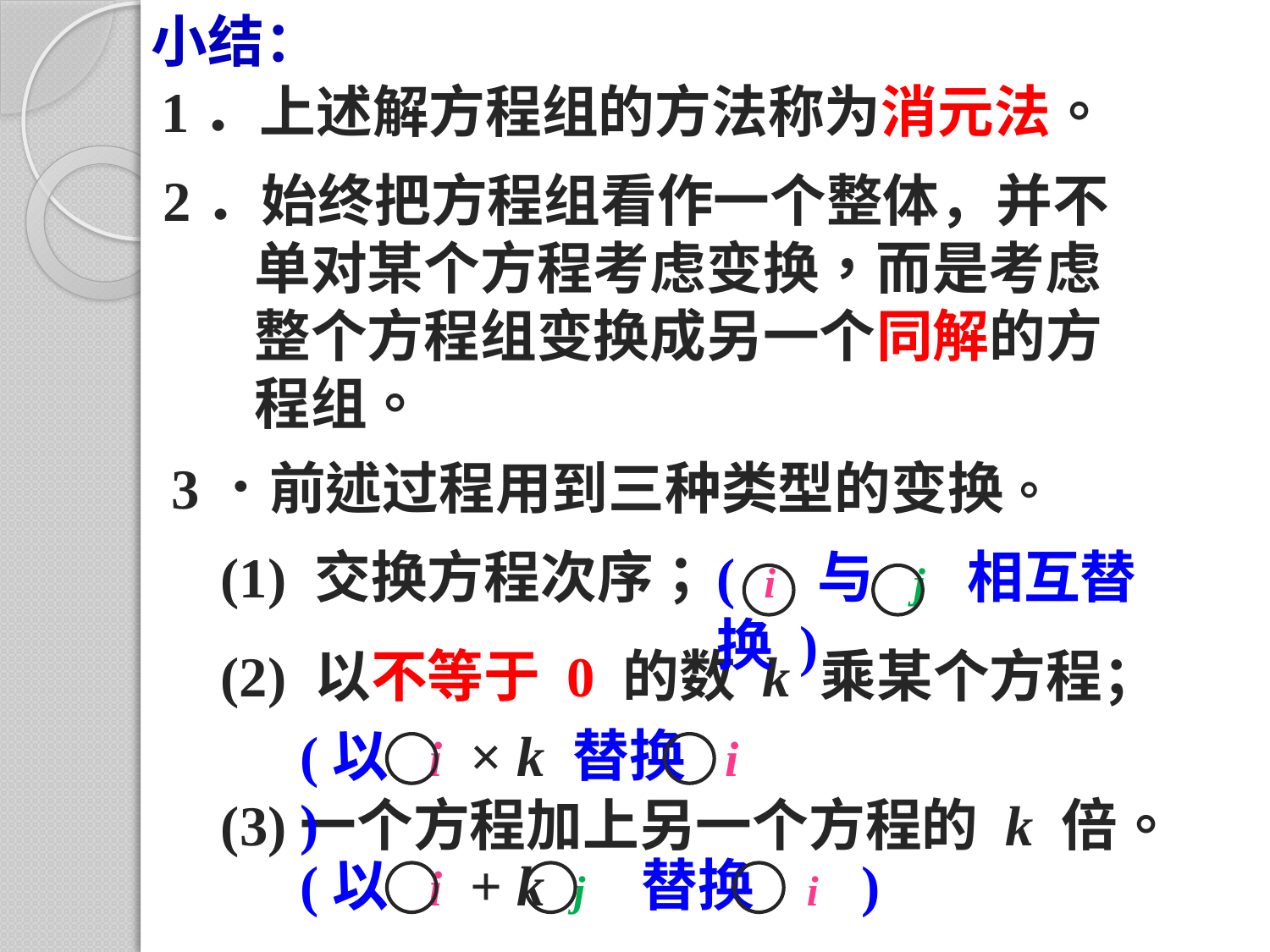

小结：
1．上述解方程组的方法称为消元法。
     2．始终把方程组看作一个整体，并不	 	  单对某个方程考虑变换，而是考虑	   	  整个方程组变换成另一个同解的方  	  程组。
3．前述过程用到三种类型的变换。
(1) 交换方程次序；
(  i  与  j  相互替换 )

(2) 以不等于 0 的数 k 乘某个方程；
(以  i  × k 替换  i   )

(3)一个方程加上另一个方程的 k 倍。
(以  i  + k  j   替换   i   )